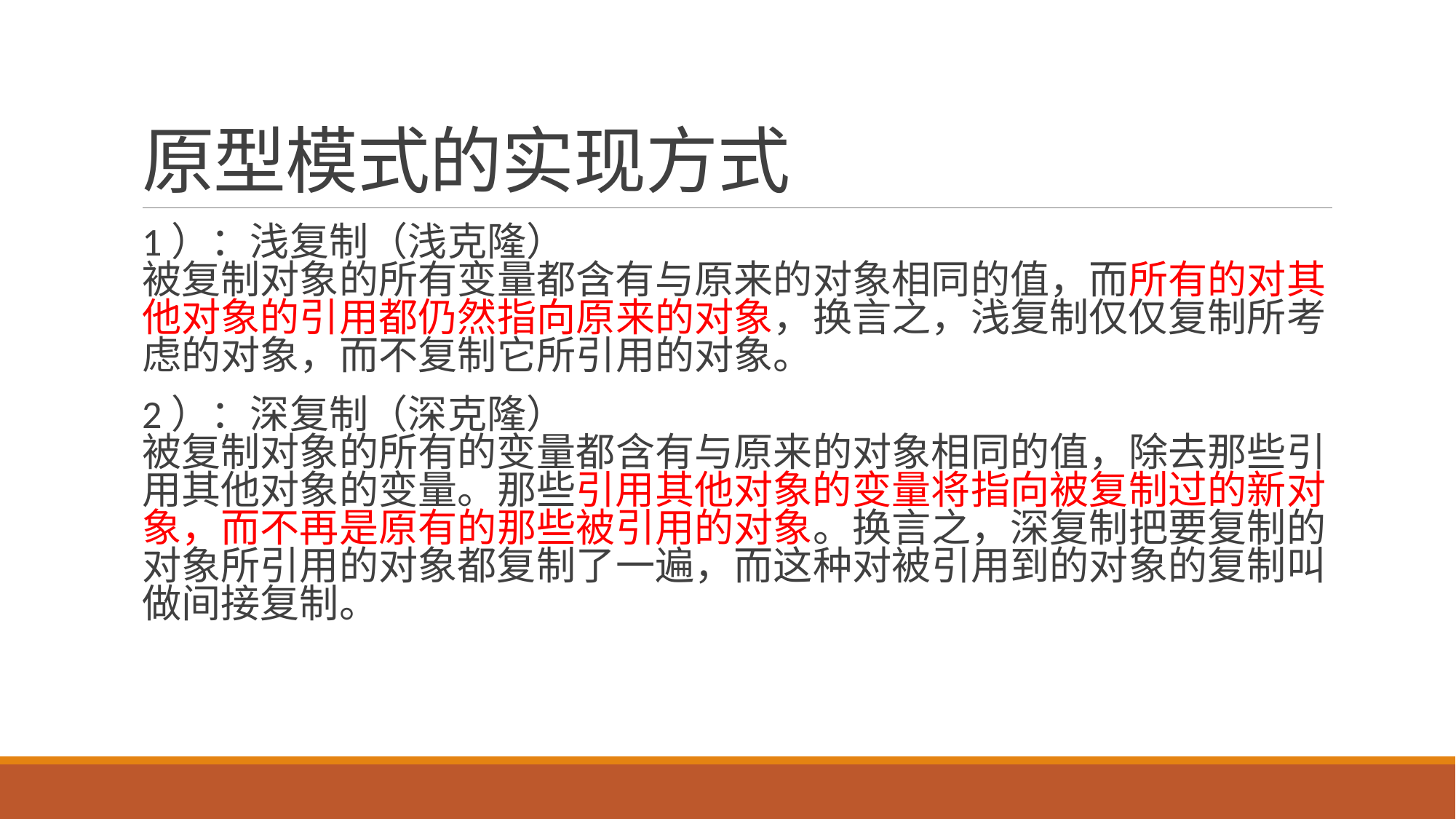

# 原型模式的实现方式
1）：浅复制（浅克隆） 
被复制对象的所有变量都含有与原来的对象相同的值，而所有的对其他对象的引用都仍然指向原来的对象，换言之，浅复制仅仅复制所考虑的对象，而不复制它所引用的对象。
2）：深复制（深克隆） 
被复制对象的所有的变量都含有与原来的对象相同的值，除去那些引用其他对象的变量。那些引用其他对象的变量将指向被复制过的新对象，而不再是原有的那些被引用的对象。换言之，深复制把要复制的对象所引用的对象都复制了一遍，而这种对被引用到的对象的复制叫做间接复制。